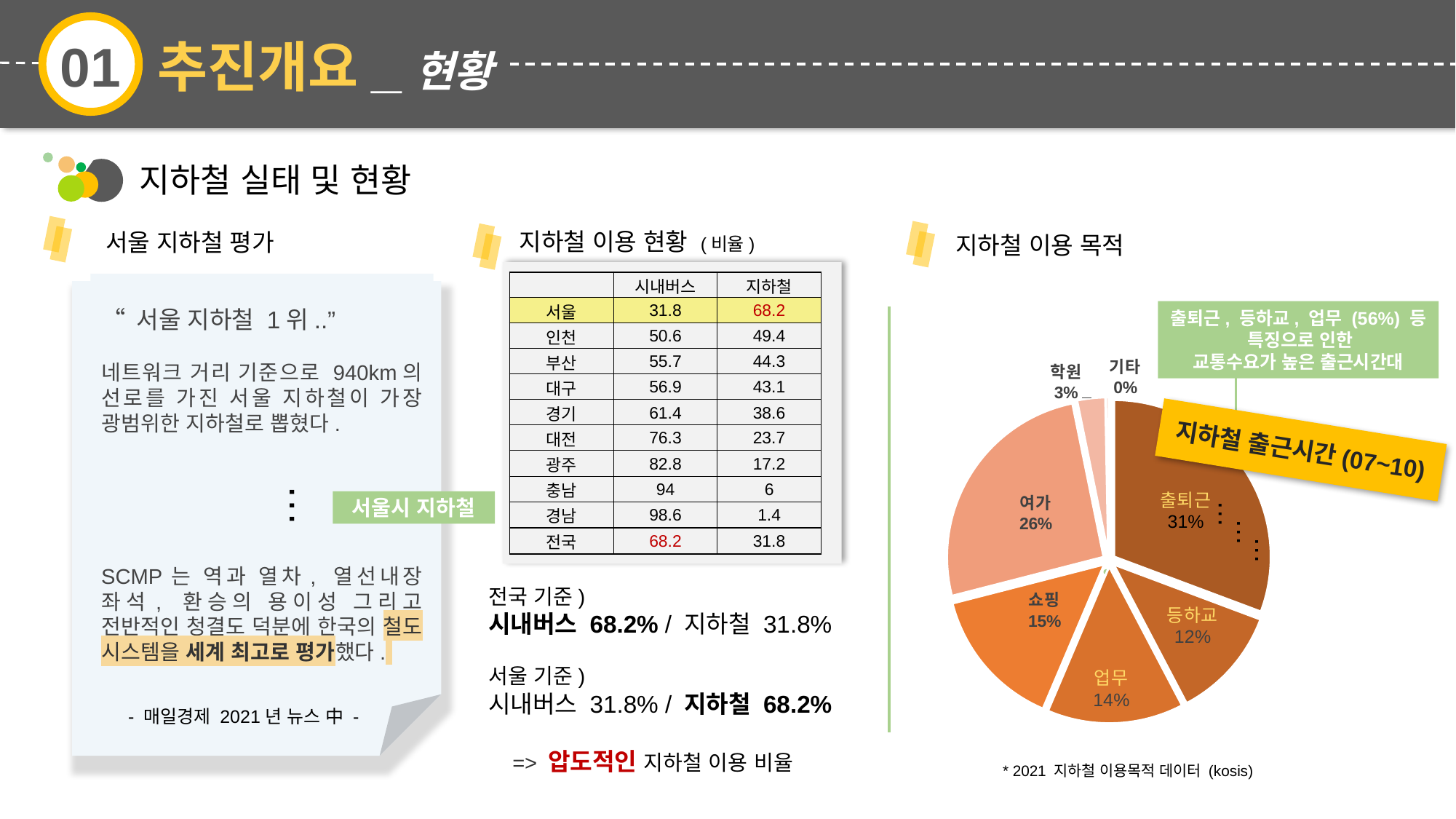

01
추진개요_현황

지하철 실태 및 현황

지하철 이용 현황 (비율)
서울 지하철 평가

지하철 이용 목적

|  | 시내버스 | 지하철 |
| --- | --- | --- |
| 서울 | 31.8 | 68.2 |
| 인천 | 50.6 | 49.4 |
| 부산 | 55.7 | 44.3 |
| 대구 | 56.9 | 43.1 |
| 경기 | 61.4 | 38.6 |
| 대전 | 76.3 | 23.7 |
| 광주 | 82.8 | 17.2 |
| 충남 | 94 | 6 |
| 경남 | 98.6 | 1.4 |
| 전국 | 68.2 | 31.8 |

“ 서울 지하철 1위..”

네트워크 거리 기준으로 940km의 선로를 가진 서울 지하철이 가장 광범위한 지하철로 뽑혔다.

SCMP는 역과 열차, 열선내장 좌석, 환승의 용이성 그리고 전반적인 청결도 덕분에 한국의 철도 시스템을 세계 최고로 평가했다.

- 매일경제 2021년 뉴스 中 -

### Chart

| Category | 서울 |
|---|---|
| 출퇴근 | 30.7 |
| 등하교 | 11.6 |
| 업무 | 14.1 |
| 쇼핑 | 14.6 |
| 여가 | 25.8 |
| 학원 | 2.9 |
| 기타 | 0.3 |
출퇴근, 등하교, 업무 (56%) 등
 특징으로 인한
교통수요가 높은 출근시간대
지하철 출근시간(07~10)
…
…
서울시 지하철
…
…

전국 기준)
시내버스 68.2% / 지하철 31.8%

서울 기준)
시내버스 31.8% / 지하철 68.2%

    => 압도적인 지하철 이용 비율
(사업 시행 전)
* 2021 지하철 이용목적 데이터 (kosis)